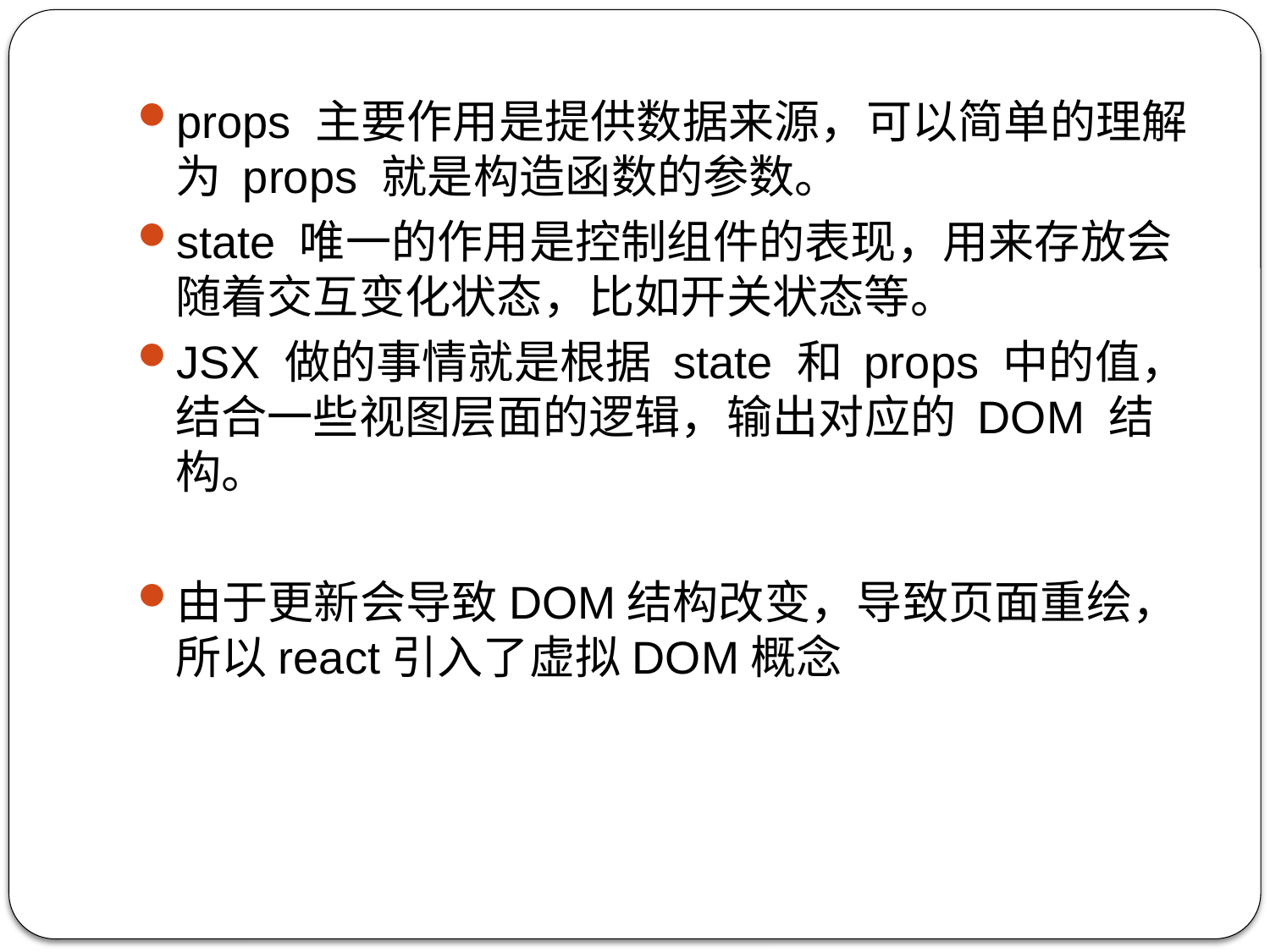

props 主要作用是提供数据来源，可以简单的理解为 props 就是构造函数的参数。
state 唯一的作用是控制组件的表现，用来存放会随着交互变化状态，比如开关状态等。
JSX 做的事情就是根据 state 和 props 中的值，结合一些视图层面的逻辑，输出对应的 DOM 结构。

由于更新会导致DOM结构改变，导致页面重绘，所以react引入了虚拟DOM概念